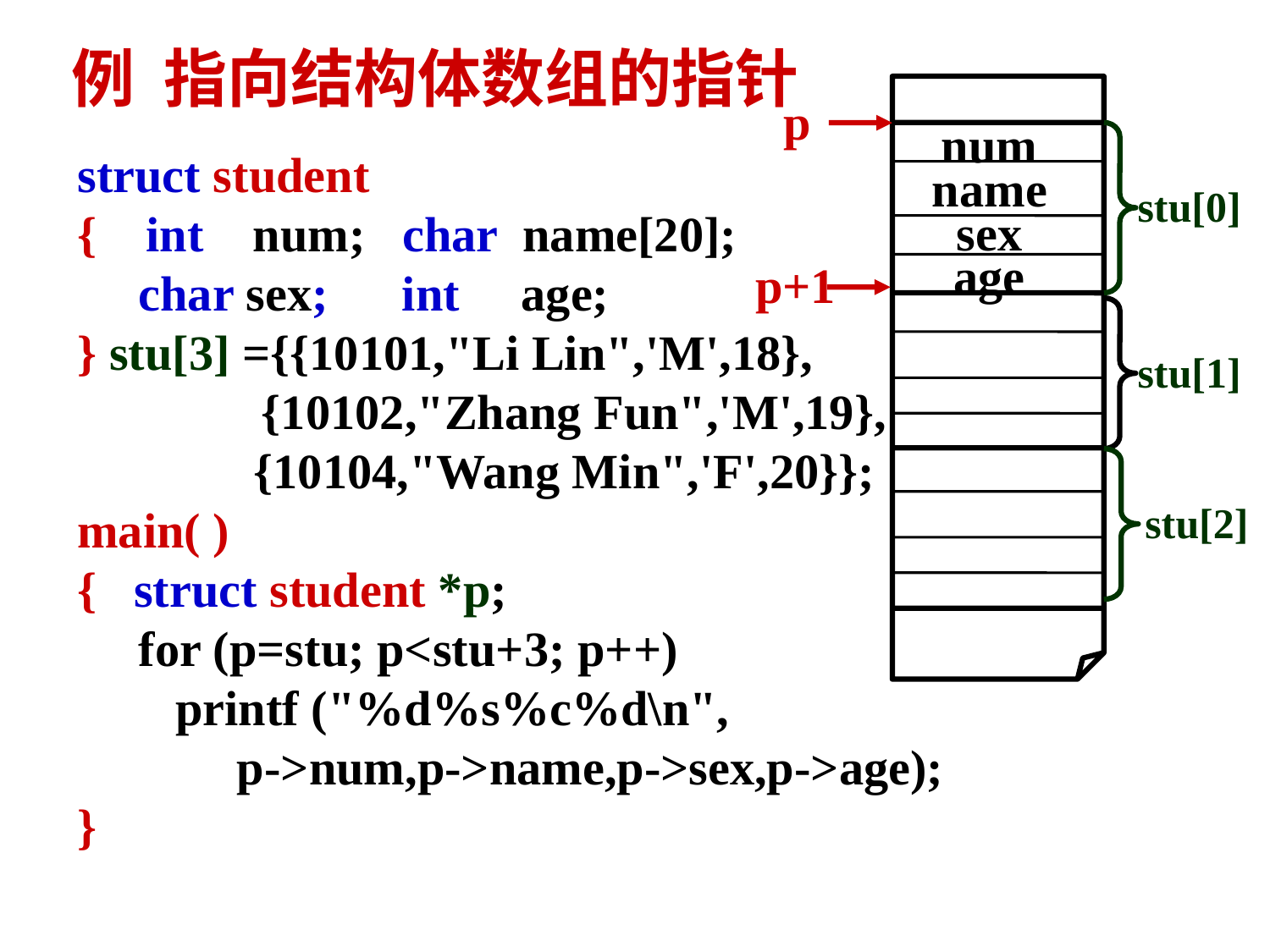

例  指向结构体数组的指针

p
num

name

stu[0]
sex

age
p+1

stu[1]

stu[2]

struct student
{    int    num;   char  name[20];
     char sex;      int     age;
} stu[3] ={{10101,"Li Lin",'M',18},
               {10102,"Zhang Fun",'M',19},
	    {10104,"Wang Min",'F',20}};
main( )
{   struct student *p;
     for (p=stu; p<stu+3; p++)
        printf ("%d%s%c%d\n",
             p->num,p->name,p->sex,p->age);
}